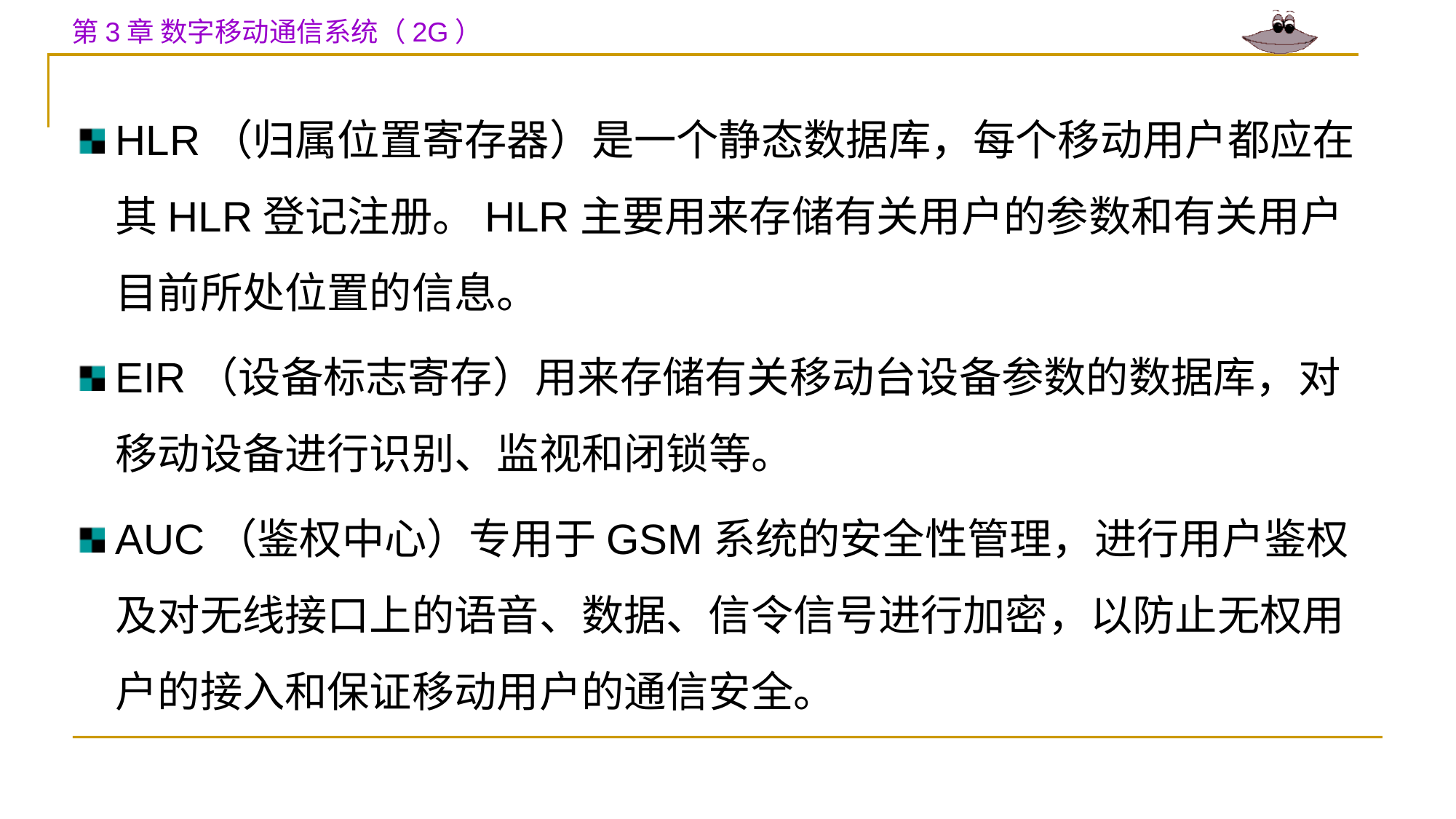

HLR（归属位置寄存器）是一个静态数据库，每个移动用户都应在其HLR登记注册。HLR主要用来存储有关用户的参数和有关用户目前所处位置的信息。
EIR（设备标志寄存）用来存储有关移动台设备参数的数据库，对移动设备进行识别、监视和闭锁等。
AUC（鉴权中心）专用于GSM系统的安全性管理，进行用户鉴权及对无线接口上的语音、数据、信令信号进行加密，以防止无权用户的接入和保证移动用户的通信安全。